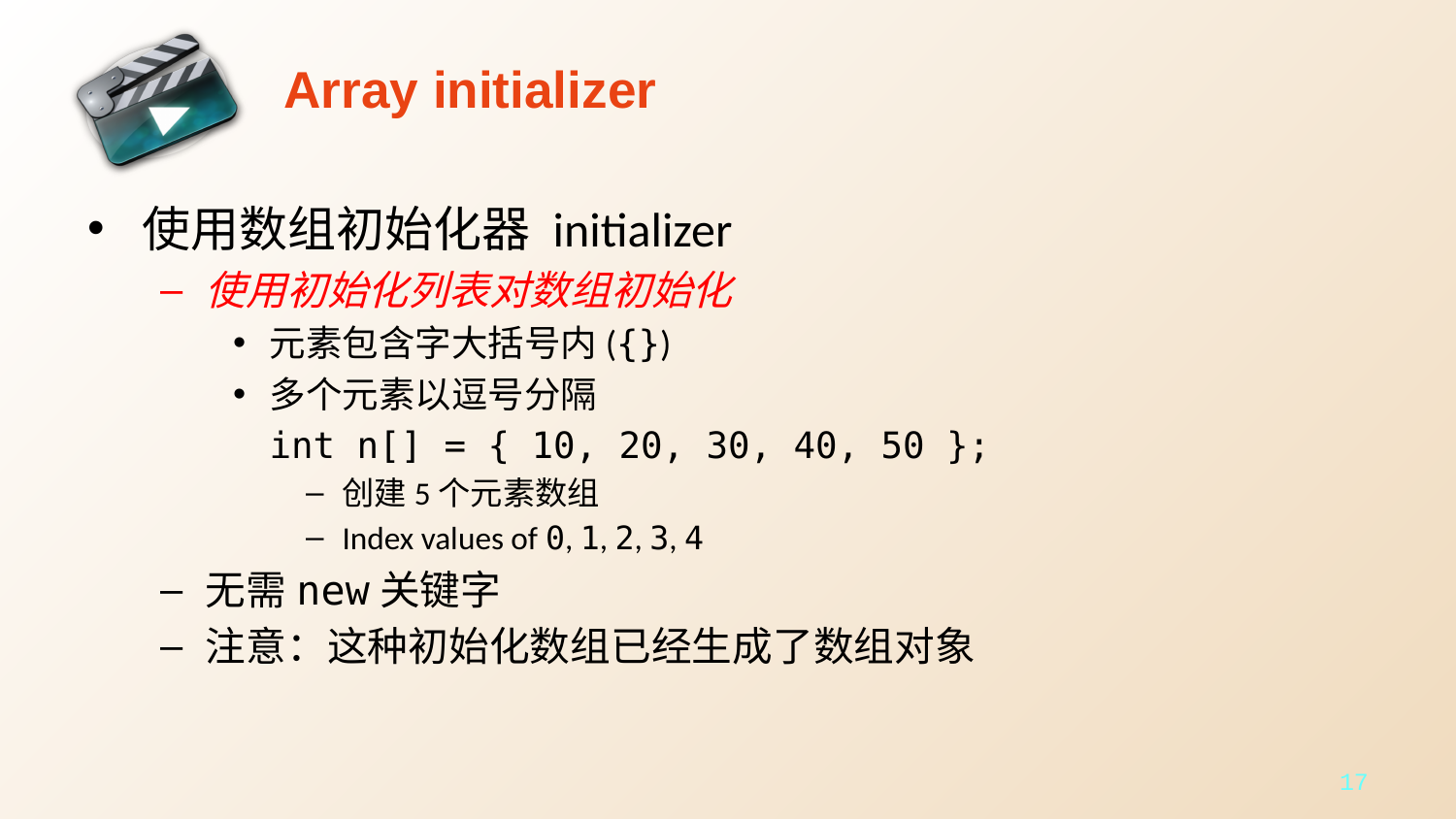

# Array initializer
使用数组初始化器 initializer
使用初始化列表对数组初始化
元素包含字大括号内({})
多个元素以逗号分隔
	int n[] = { 10, 20, 30, 40, 50 };
创建5个元素数组
Index values of 0, 1, 2, 3, 4
无需new关键字
注意：这种初始化数组已经生成了数组对象
17